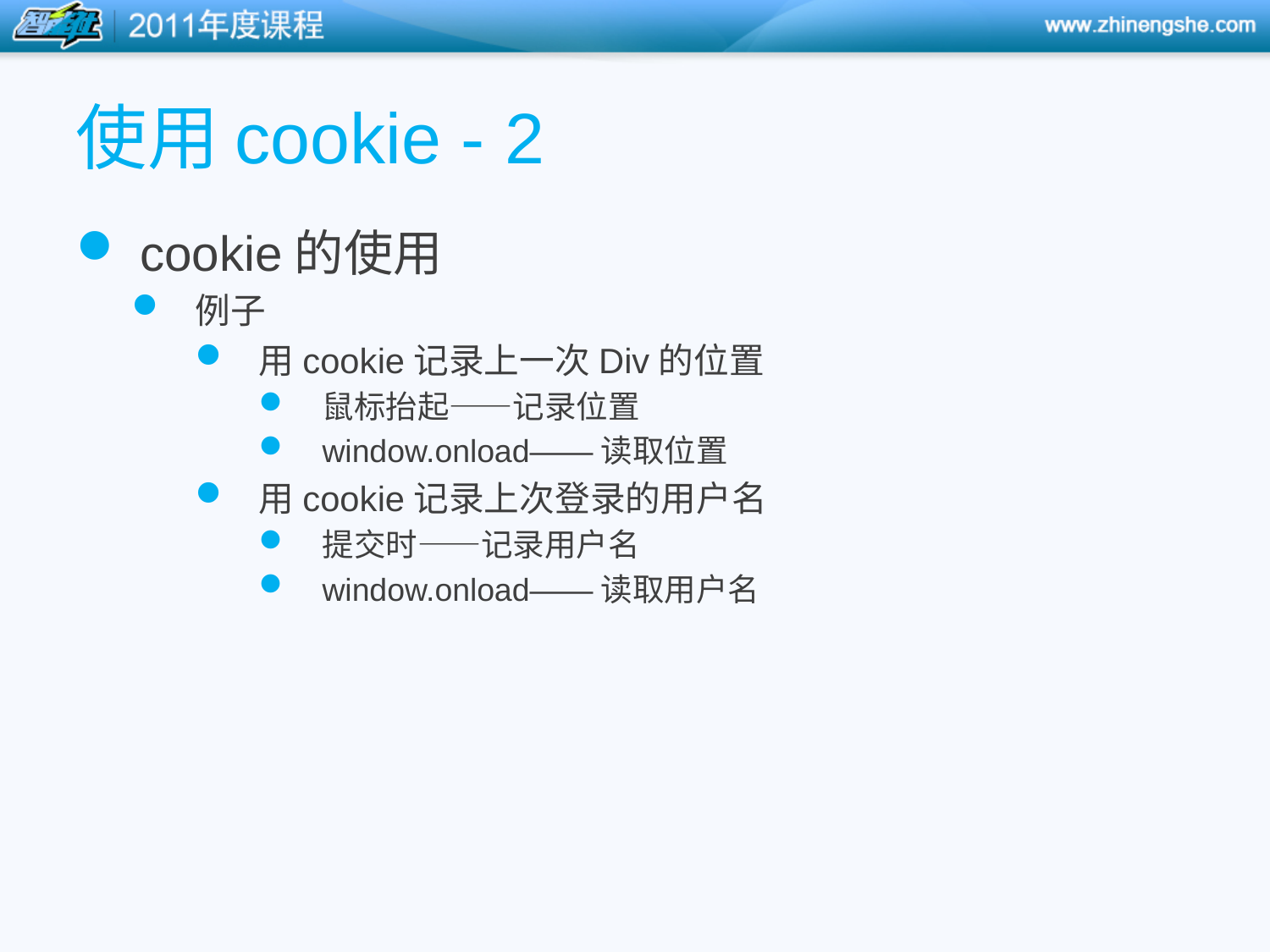

# 使用cookie - 2
cookie的使用
例子
用cookie记录上一次Div的位置
鼠标抬起——记录位置
window.onload——读取位置
用cookie记录上次登录的用户名
提交时——记录用户名
window.onload——读取用户名